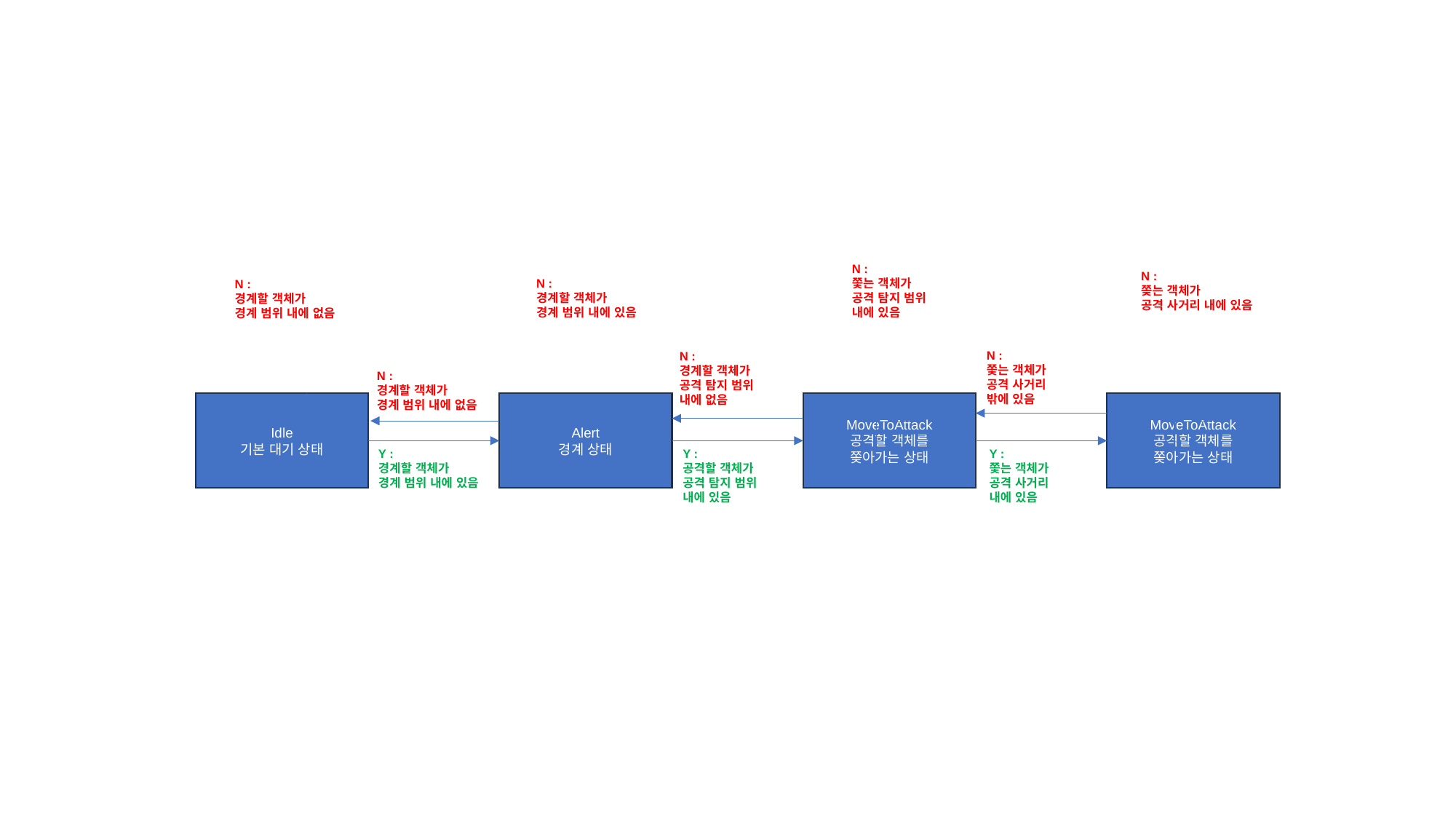

N :
쫓는 객체가
공격 탐지 범위
내에 있음
N :
쫒는 객체가
공격 사거리 내에 있음
N :
경계할 객체가
경계 범위 내에 있음
N :
경계할 객체가
경계 범위 내에 없음
N :
쫓는 객체가
공격 사거리
밖에 있음
N :
경계할 객체가
공격 탐지 범위
내에 없음
N :
경계할 객체가
경계 범위 내에 없음
Idle
기본 대기 상태
Alert
경계 상태
MoveToAttack
공격할 객체를
쫒아가는 상태
MoveToAttack
공격할 객체를
쫒아가는 상태
Y :
경계할 객체가
경계 범위 내에 있음
Y :
공격할 객체가
공격 탐지 범위
내에 있음
Y :
쫓는 객체가
공격 사거리
내에 있음